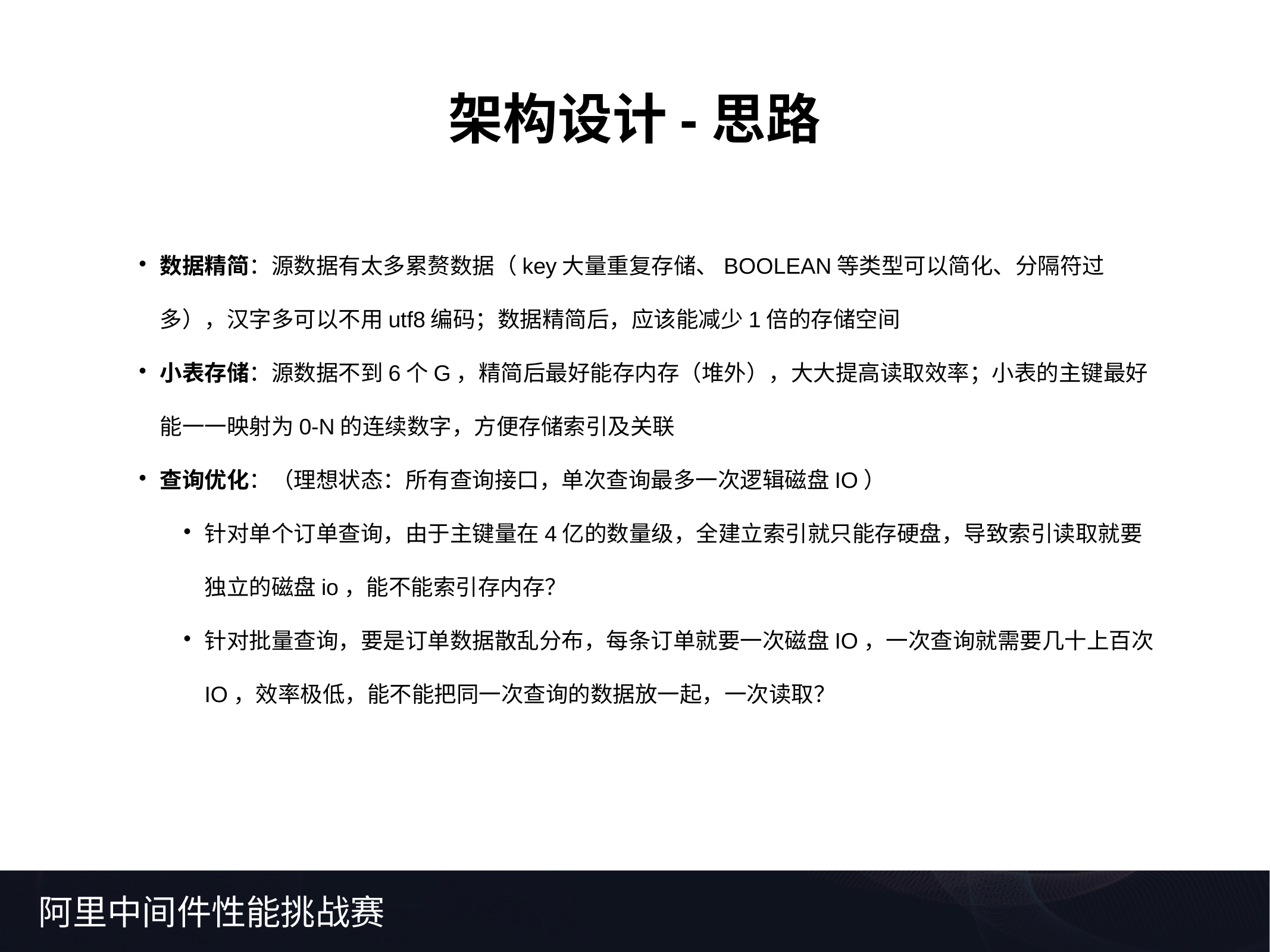

架构设计-思路

数据精简：源数据有太多累赘数据（key大量重复存储、BOOLEAN等类型可以简化、分隔符过多），汉字多可以不用utf8编码；数据精简后，应该能减少1倍的存储空间
小表存储：源数据不到6个G，精简后最好能存内存（堆外），大大提高读取效率；小表的主键最好能一一映射为0-N的连续数字，方便存储索引及关联
查询优化：（理想状态：所有查询接口，单次查询最多一次逻辑磁盘IO）
针对单个订单查询，由于主键量在4亿的数量级，全建立索引就只能存硬盘，导致索引读取就要独立的磁盘io，能不能索引存内存？
针对批量查询，要是订单数据散乱分布，每条订单就要一次磁盘IO，一次查询就需要几十上百次IO，效率极低，能不能把同一次查询的数据放一起，一次读取？